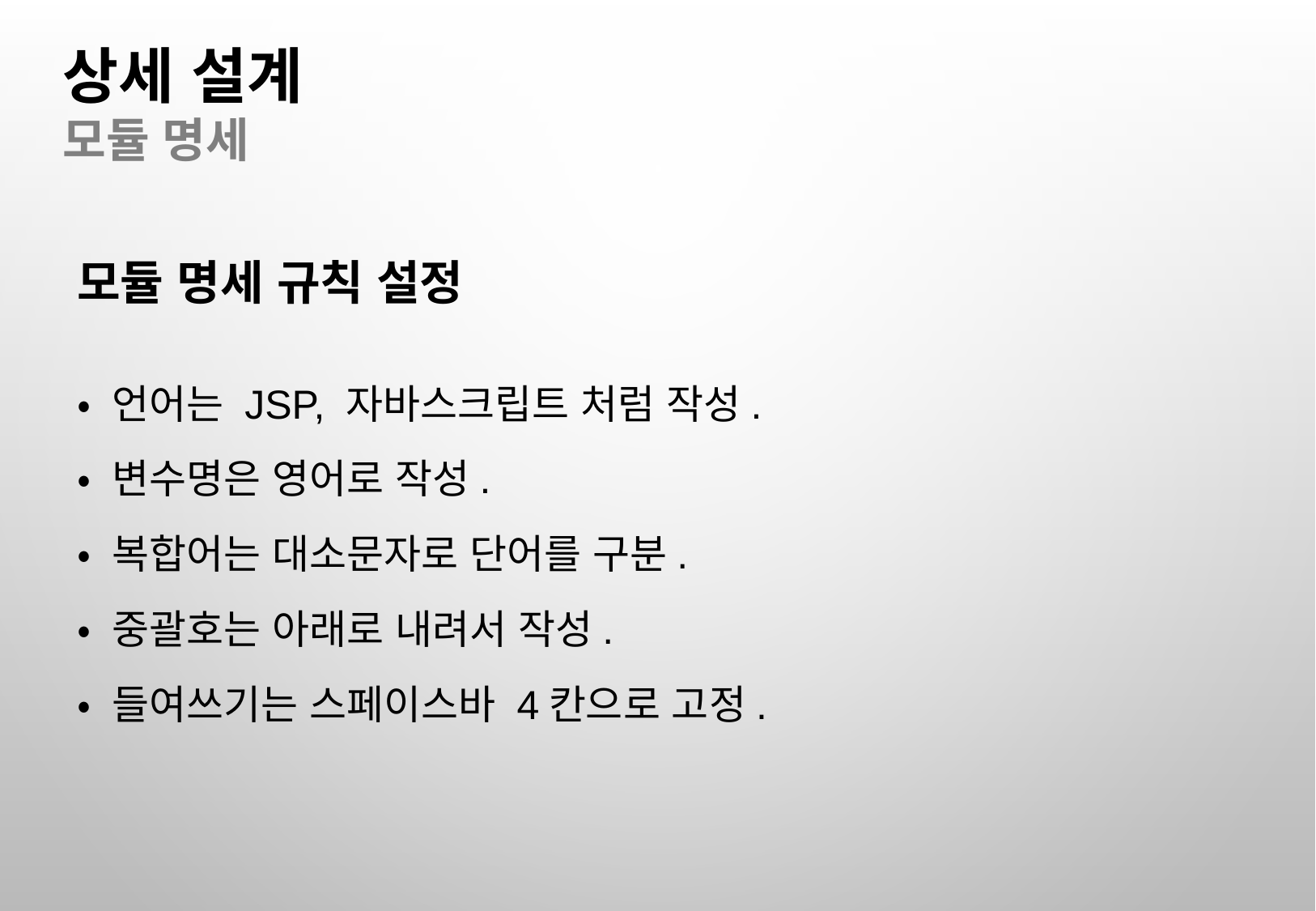

상세 설계
모듈 명세

모듈 명세 규칙 설정

• 언어는 JSP, 자바스크립트 처럼 작성.
• 변수명은 영어로 작성.
• 복합어는 대소문자로 단어를 구분.
• 중괄호는 아래로 내려서 작성.
• 들여쓰기는 스페이스바 4칸으로 고정.